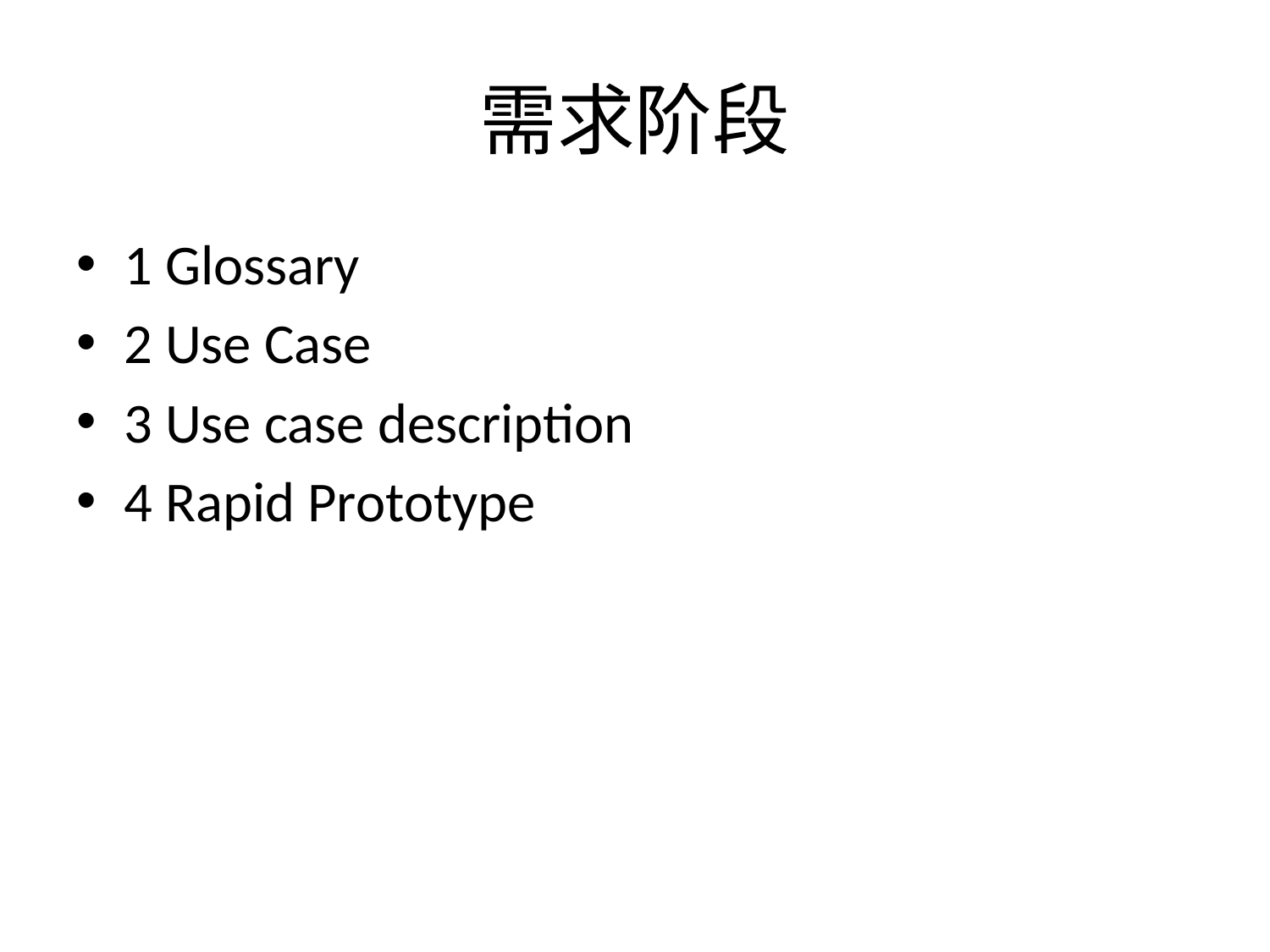

# 需求阶段
1 Glossary
2 Use Case
3 Use case description
4 Rapid Prototype